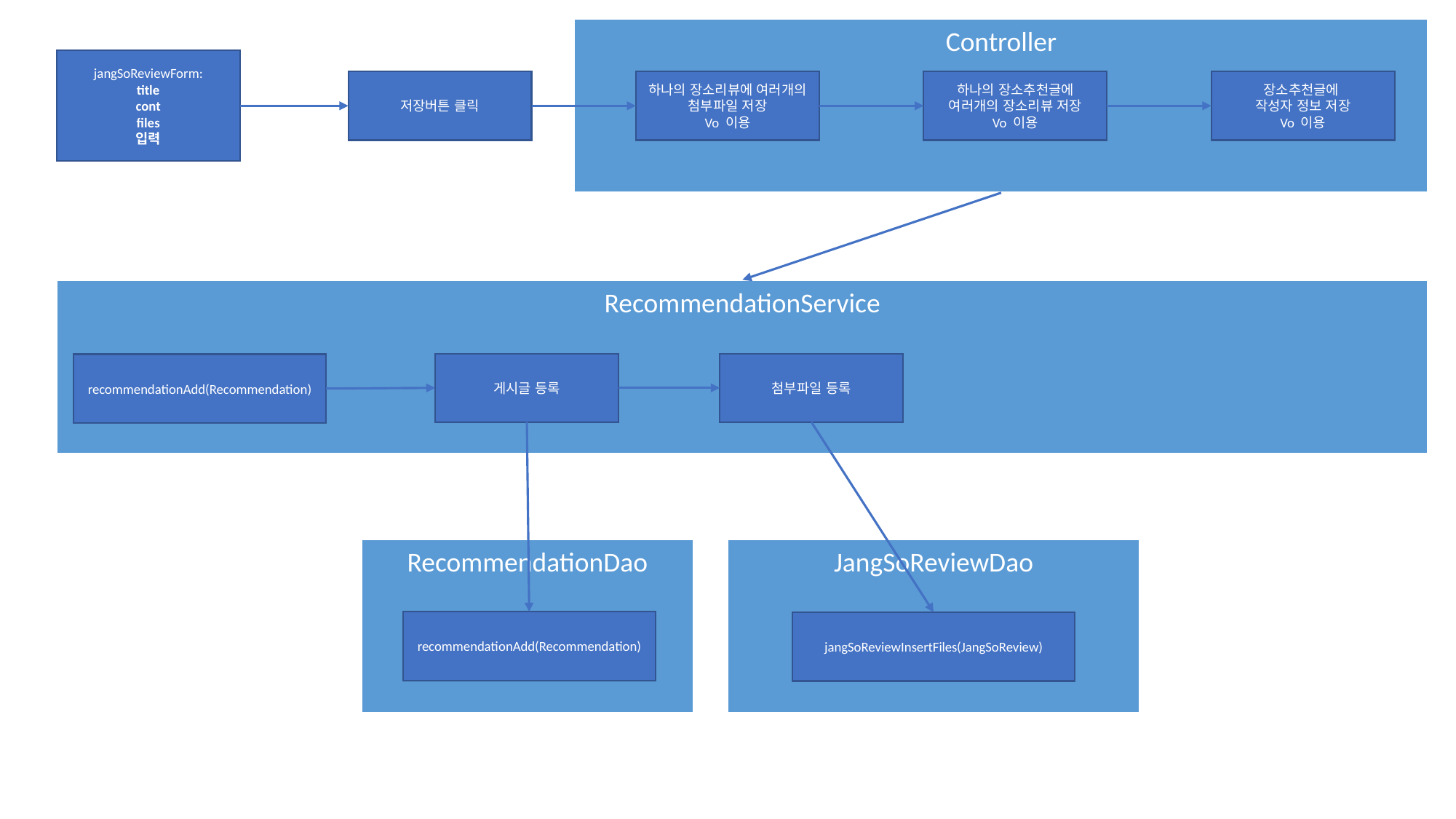

Controller
jangSoReviewForm:
title
cont
files
입력
장소추천글에
작성자 정보 저장
Vo 이용
저장버튼 클릭
하나의 장소리뷰에 여러개의 첨부파일 저장
Vo 이용
하나의 장소추천글에 여러개의 장소리뷰 저장
Vo 이용
RecommendationService
첨부파일 등록
게시글 등록
recommendationAdd(Recommendation)
RecommendationDao
JangSoReviewDao
recommendationAdd(Recommendation)
jangSoReviewInsertFiles(JangSoReview)